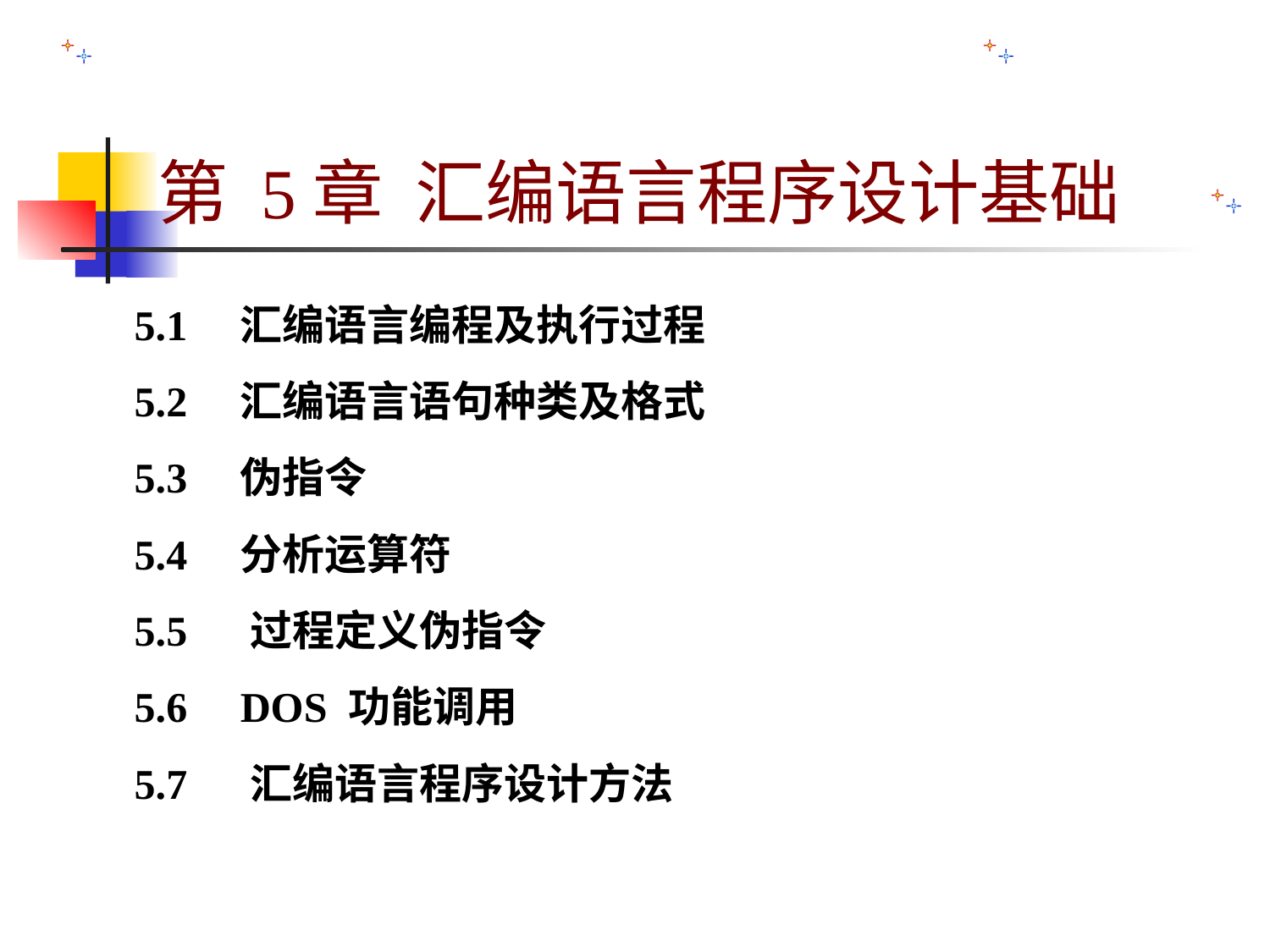

# 第 5章  汇编语言程序设计基础
5.1    汇编语言编程及执行过程
5.2    汇编语言语句种类及格式
5.3    伪指令
5.4    分析运算符
5.5     过程定义伪指令
5.6     DOS 功能调用
5.7     汇编语言程序设计方法